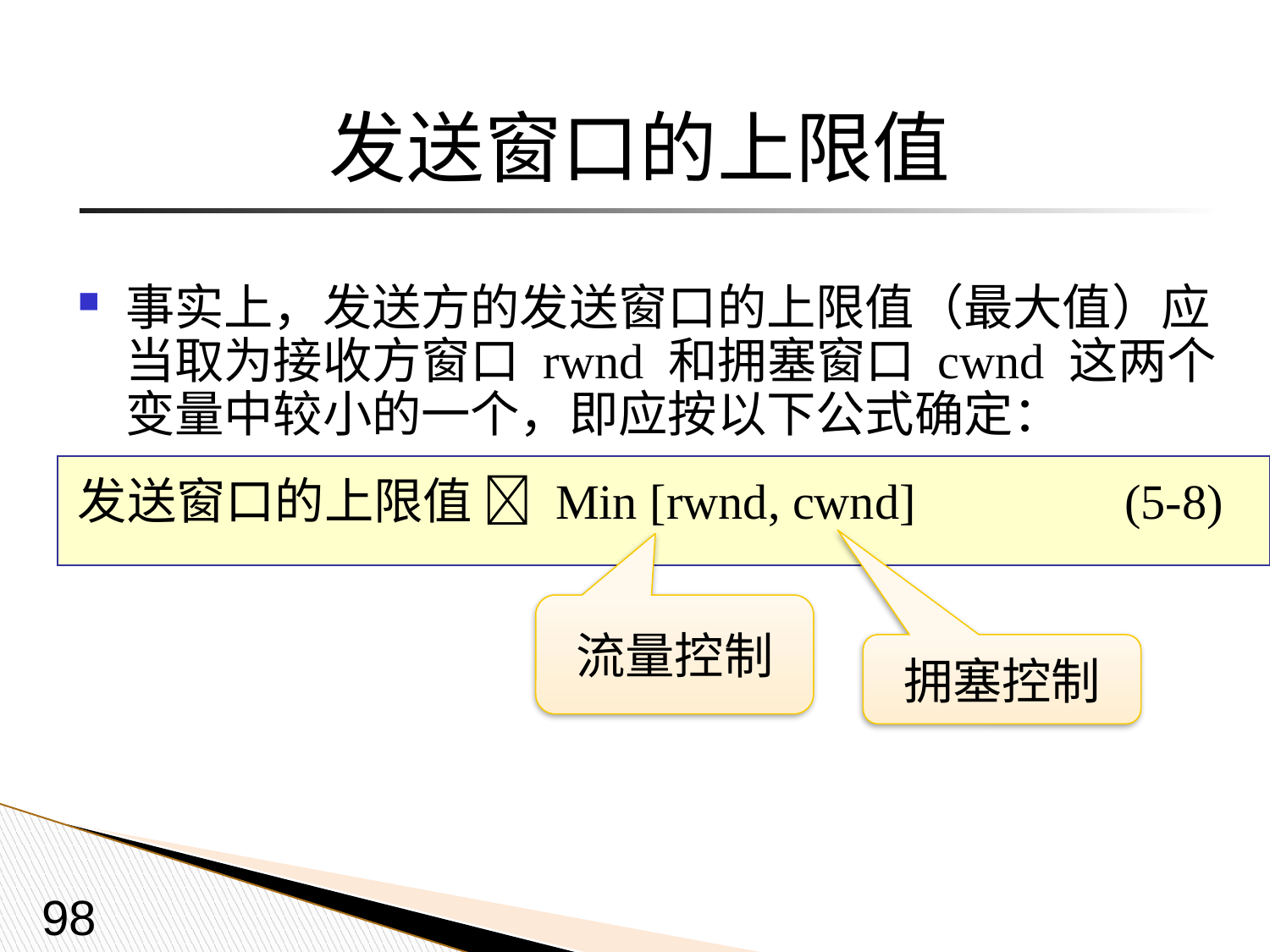

# 发送窗口的上限值
事实上，发送方的发送窗口的上限值（最大值）应当取为接收方窗口 rwnd 和拥塞窗口 cwnd 这两个变量中较小的一个，即应按以下公式确定：
发送窗口的上限值 = Min [rwnd, cwnd]                 (5-8)

流量控制
拥塞控制
98